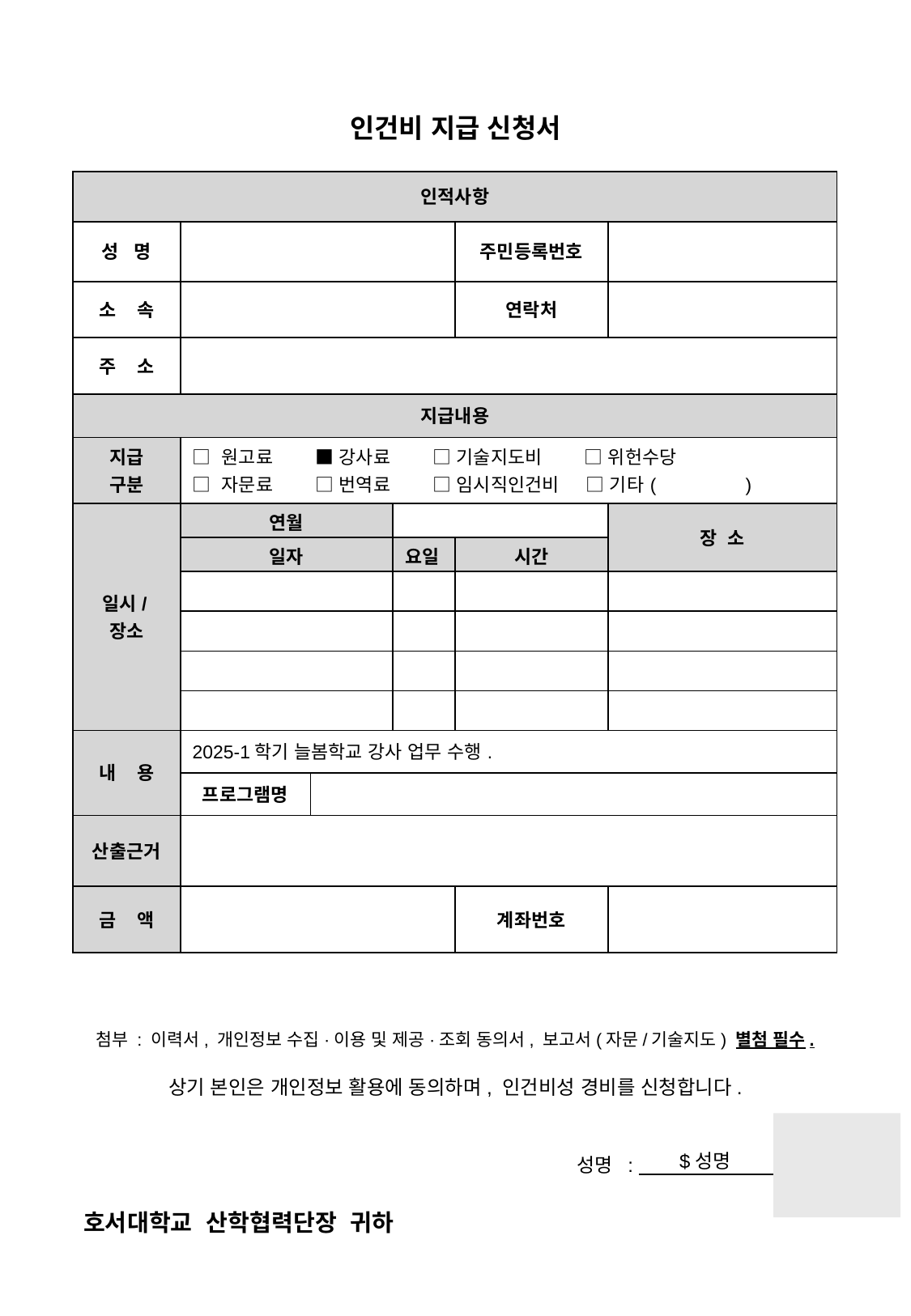

인건비 지급 신청서
| 인적사항 |  |  |  |  |  |
| --- | --- | --- | --- | --- | --- |
| 성 명 |  |  |  | 주민등록번호 |  |
| 소 속 |  |  |  | 연락처 |  |
| 주 소 |  |  |  |  |  |
| 지급내용 |  |  |  |  |  |
| 지급 구분 | □ 원고료 ■ 강사료 □ 기술지도비 □ 위헌수당 □ 자문료 □ 번역료 □ 임시직인건비 □ 기타( ) |  |  |  |  |
| 일시/장소 | 연월 |  |  |  | 장 소 |
|  | 일자 |  | 요일 | 시간 |  |
|  |  |  |  |  |  |
|  |  |  |  |  |  |
|  |  |  |  |  |  |
|  |  |  |  |  |  |
| 내 용 | 2025-1학기 늘봄학교 강사 업무 수행. |  |  |  |  |
|  | 프로그램명 |  |  |  |  |
| 산출근거 |  |  |  |  |  |
| 금 액 |  |  |  | 계좌번호 |  |
첨부 : 이력서, 개인정보 수집·이용 및 제공·조회 동의서, 보고서(자문/기술지도) 별첨 필수.
상기 본인은 개인정보 활용에 동의하며, 인건비성 경비를 신청합니다.

$성명
성명   :
호서대학교 산학협력단장 귀하